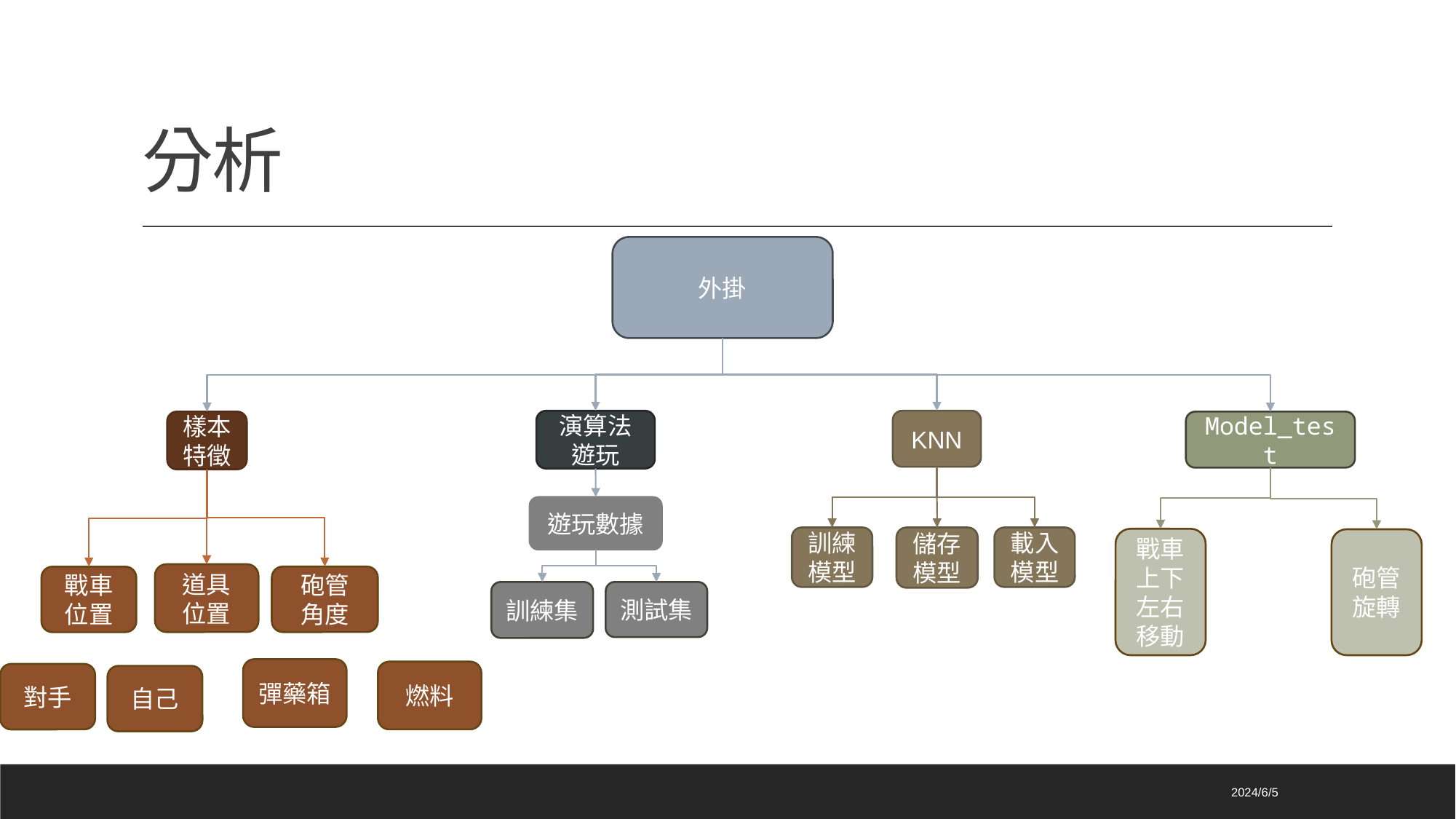

# 分析
外掛
演算法遊玩
KNN
樣本
特徵
Model_test
遊玩數據
訓練
模型
儲存
模型
載入
模型
戰車
上下左右移動
砲管旋轉
道具
位置
砲管
角度
戰車位置
訓練集
測試集
彈藥箱
燃料
對手
自己
2024/6/5